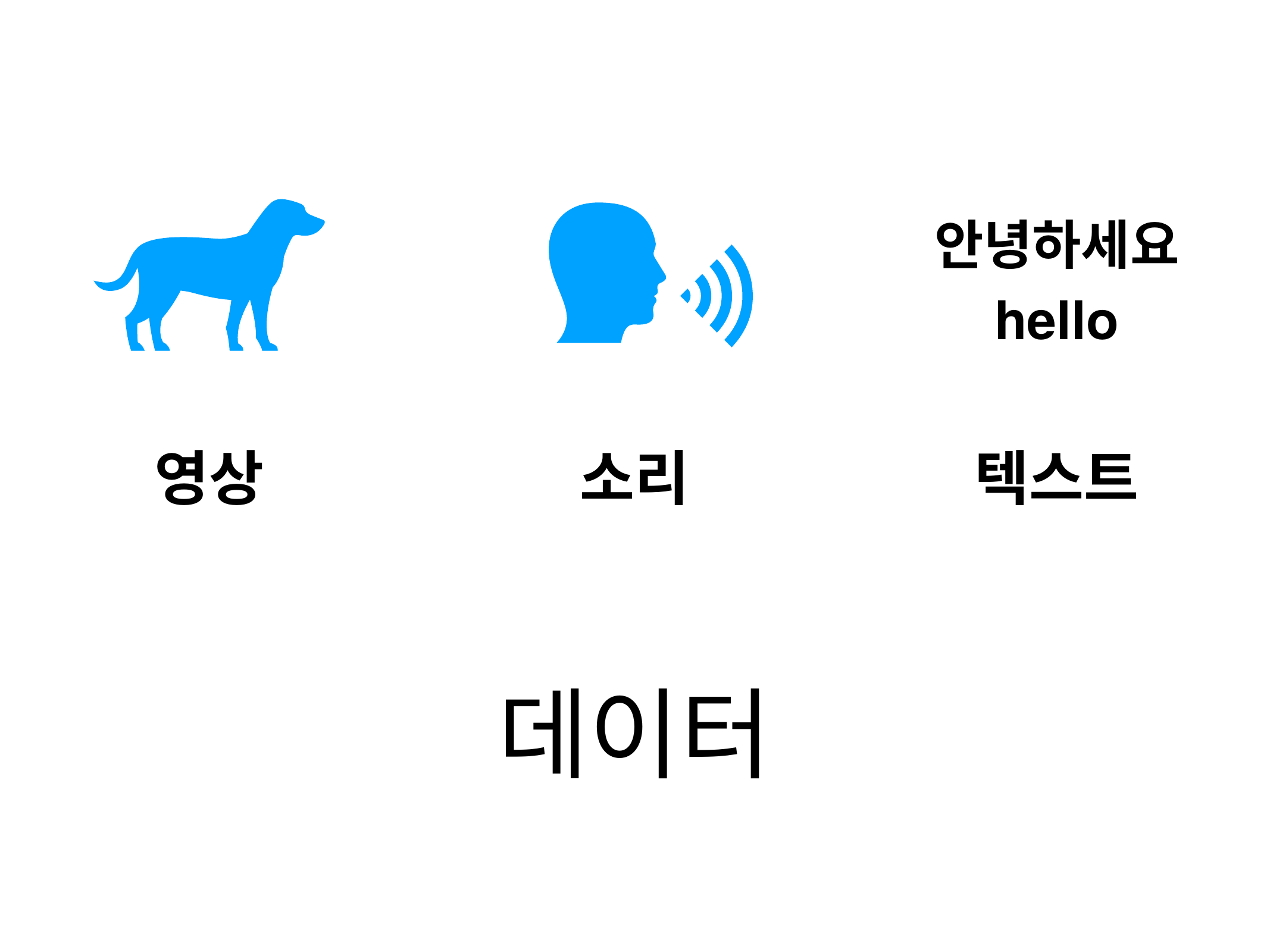

안녕하세요
hello
영상
소리
텍스트
# 데이터